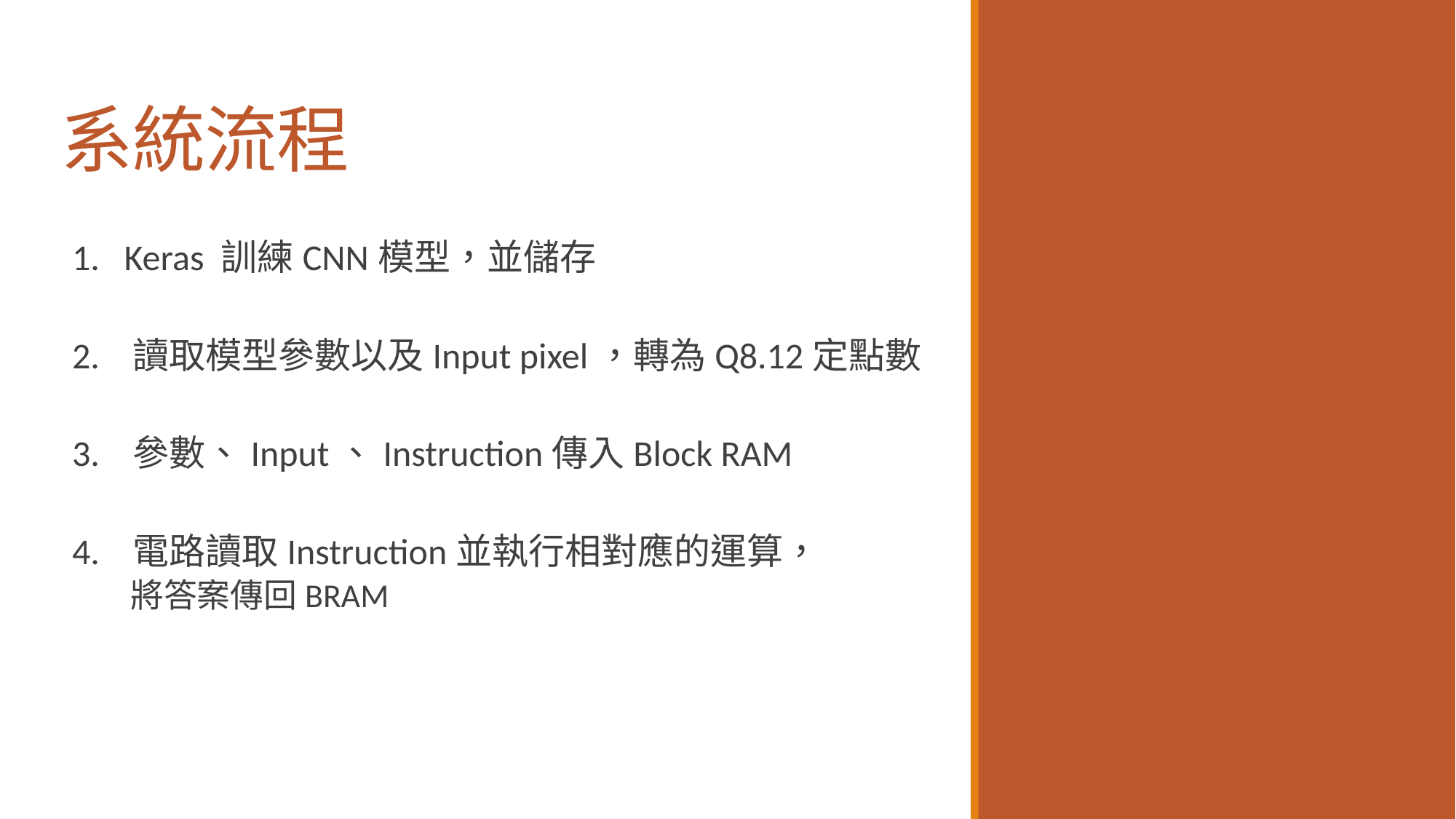

# 系統流程
1.   Keras 訓練CNN模型，並儲存

2.   讀取模型參數以及Input pixel，轉為Q8.12定點數

3.   參數、Input、Instruction傳入Block RAM

4.   電路讀取Instruction並執行相對應的運算，
     將答案傳回BRAM